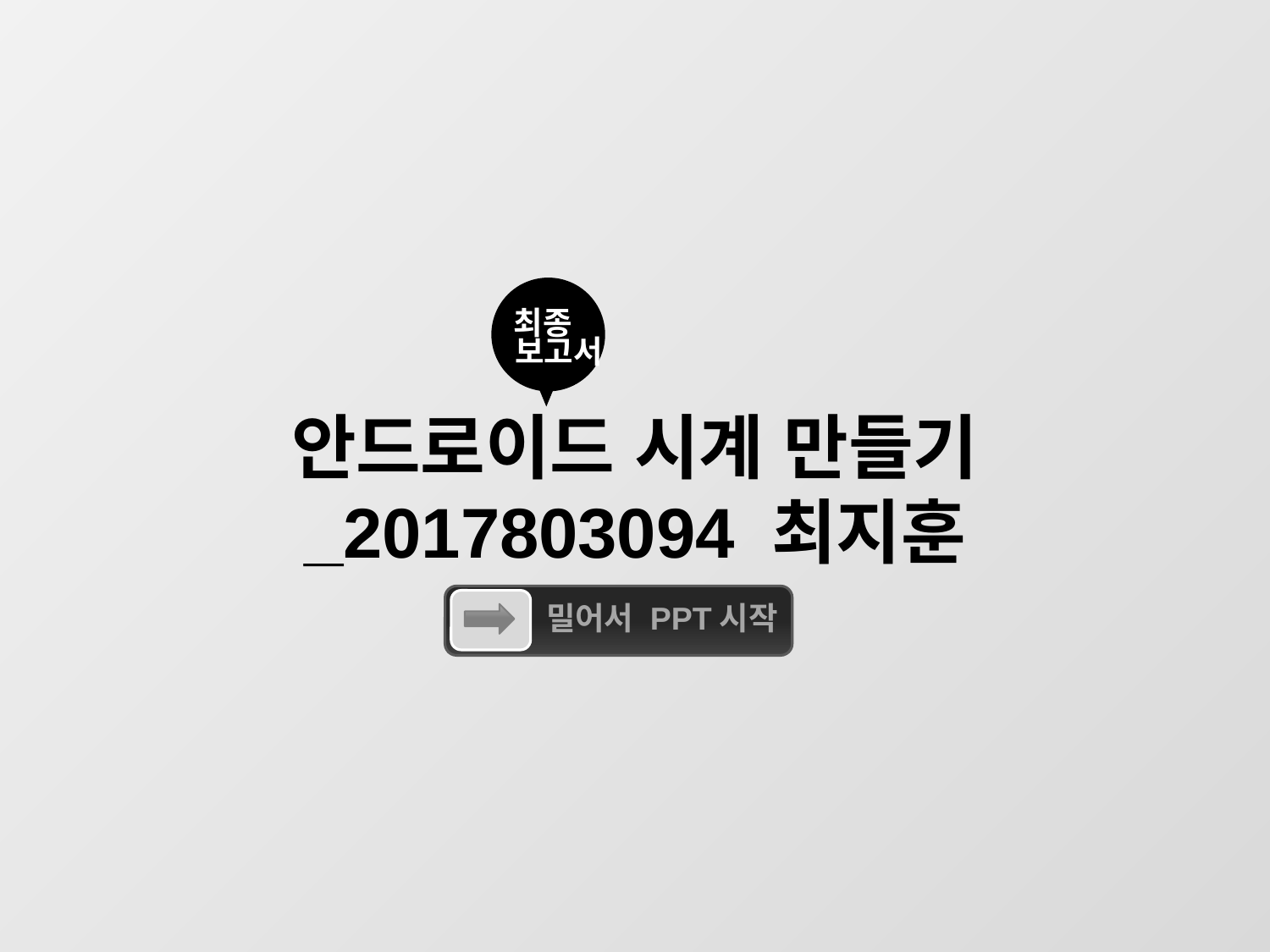

최종
보고서
안드로이드 시계 만들기
_2017803094 최지훈

밀어서 PPT시작